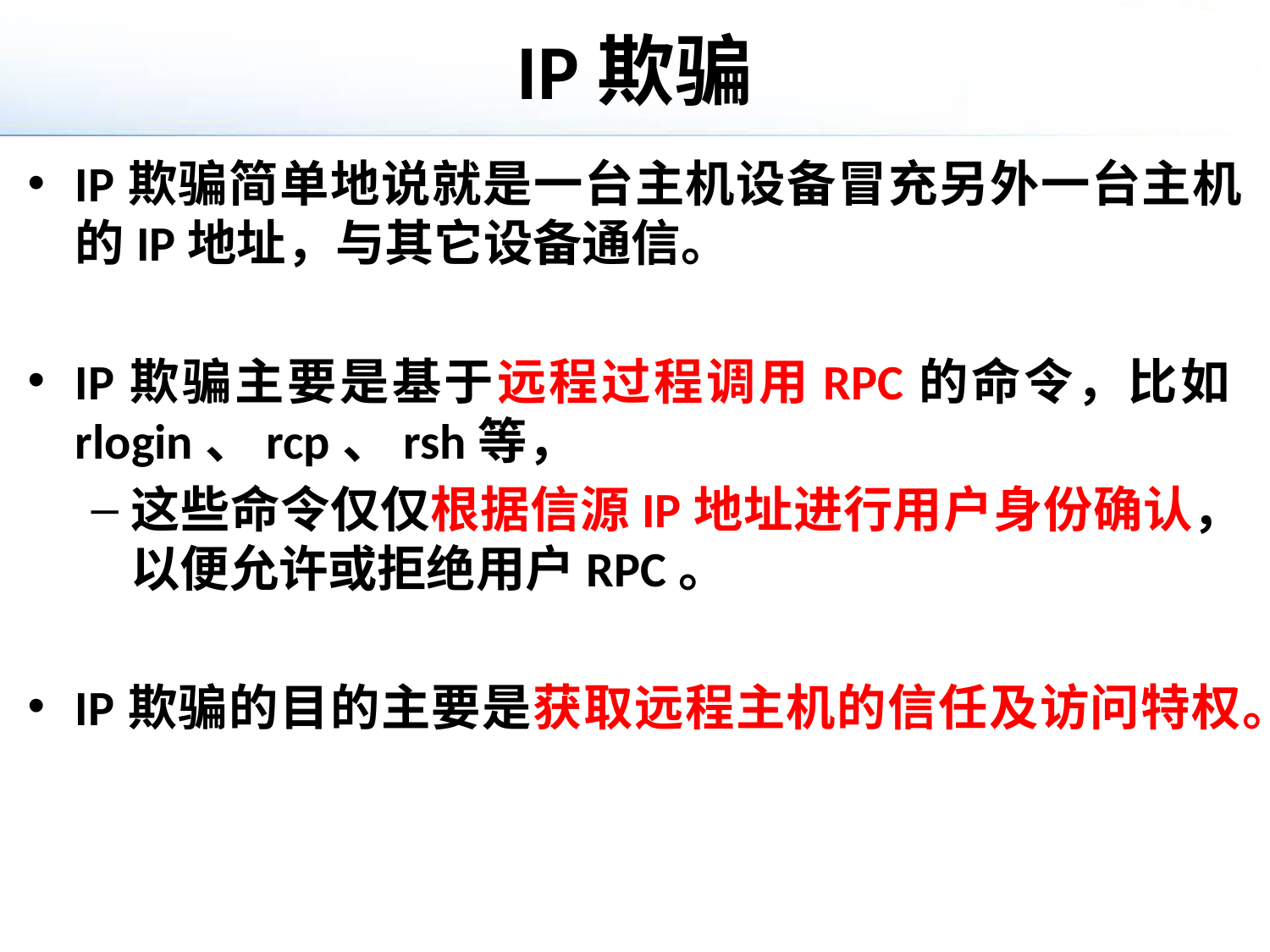

# IP欺骗
IP欺骗简单地说就是一台主机设备冒充另外一台主机的IP地址，与其它设备通信。

IP欺骗主要是基于远程过程调用RPC的命令，比如rlogin、rcp、rsh等，
这些命令仅仅根据信源IP地址进行用户身份确认，以便允许或拒绝用户RPC。

IP欺骗的目的主要是获取远程主机的信任及访问特权。